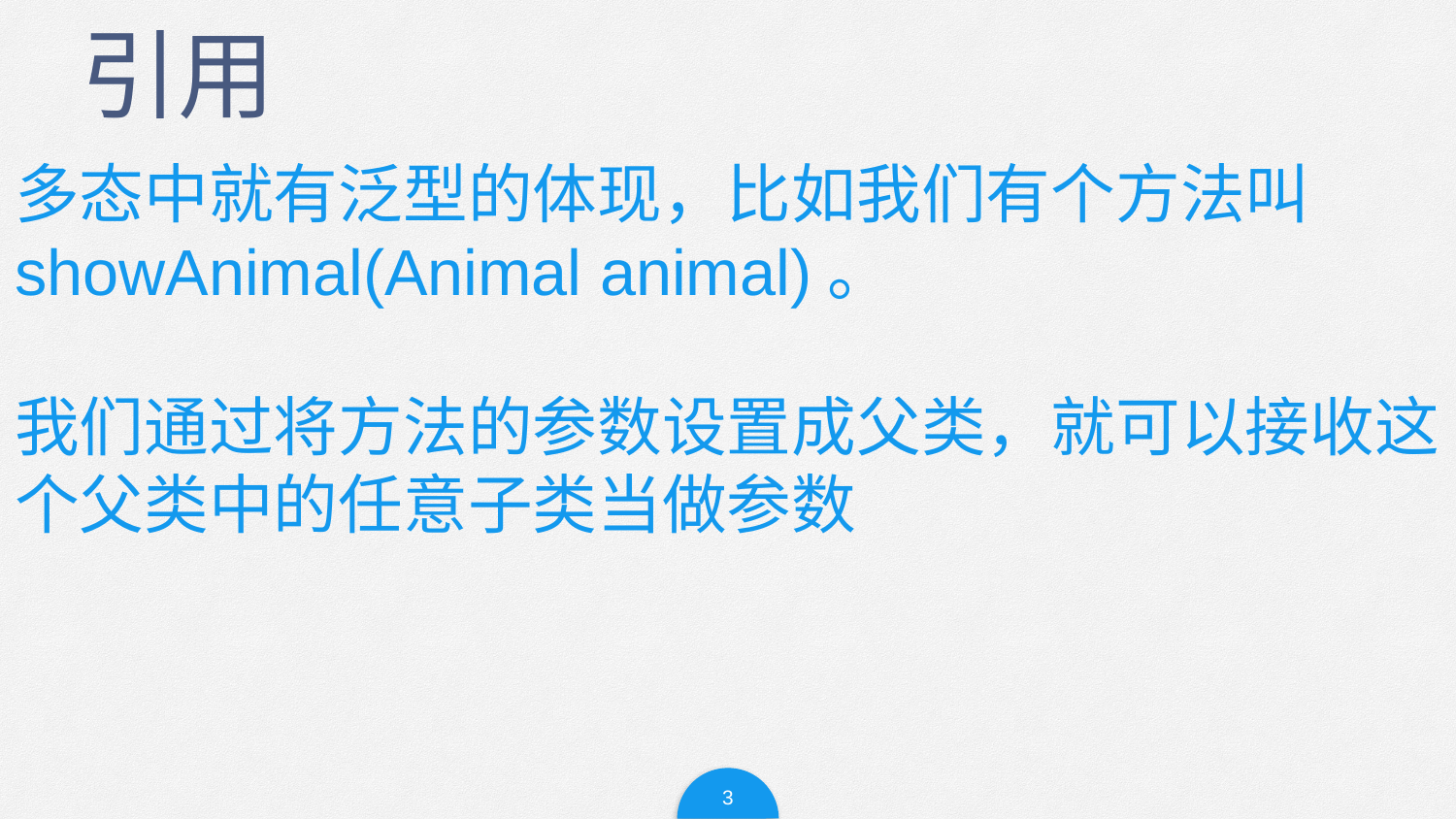

# 引用
多态中就有泛型的体现，比如我们有个方法叫showAnimal(Animal animal)。

我们通过将方法的参数设置成父类，就可以接收这个父类中的任意子类当做参数
3